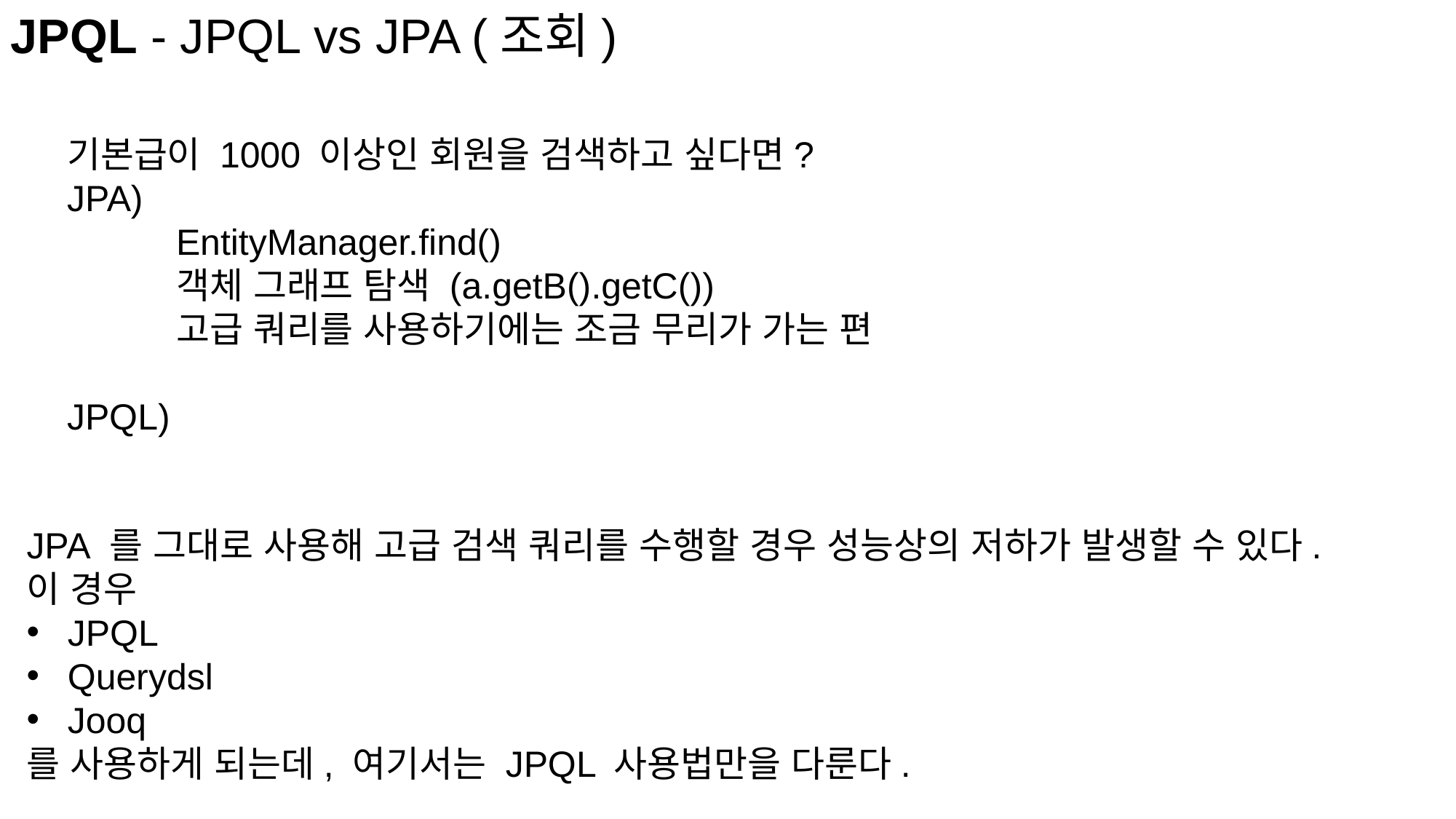

JPQL - JPQL vs JPA (조회)
기본급이 1000 이상인 회원을 검색하고 싶다면?
JPA)
	EntityManager.find()
	객체 그래프 탐색 (a.getB().getC())
	고급 쿼리를 사용하기에는 조금 무리가 가는 편

JPQL)

JPA 를 그대로 사용해 고급 검색 쿼리를 수행할 경우 성능상의 저하가 발생할 수 있다.
이 경우
JPQL
Querydsl
Jooq
를 사용하게 되는데, 여기서는 JPQL 사용법만을 다룬다.